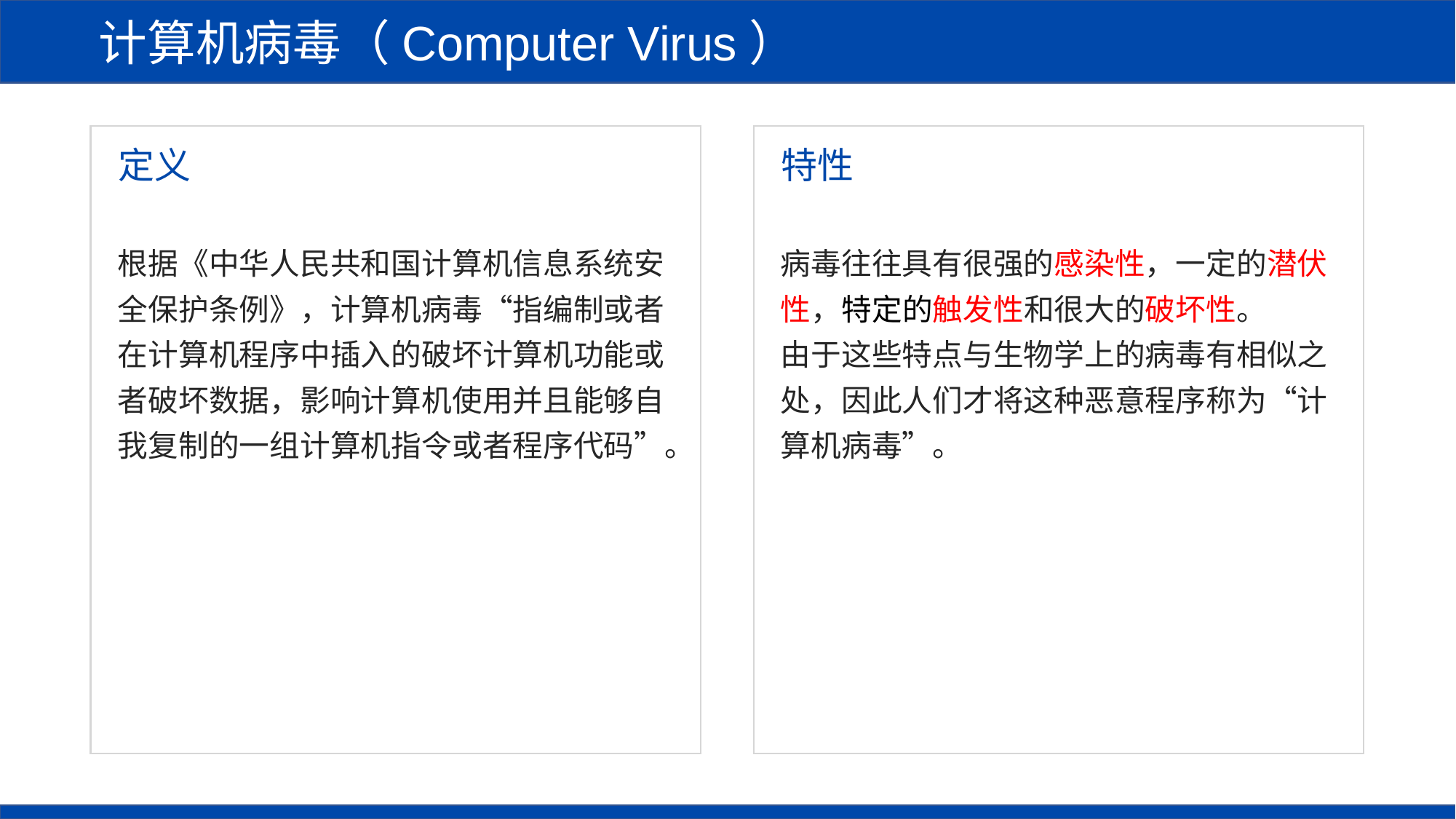

计算机病毒（Computer Virus）

定义
特性
根据《中华人民共和国计算机信息系统安全保护条例》，计算机病毒“指编制或者在计算机程序中插入的破坏计算机功能或者破坏数据，影响计算机使用并且能够自我复制的一组计算机指令或者程序代码”。

病毒往往具有很强的感染性，一定的潜伏性，特定的触发性和很大的破坏性。
由于这些特点与生物学上的病毒有相似之处，因此人们才将这种恶意程序称为“计算机病毒”。